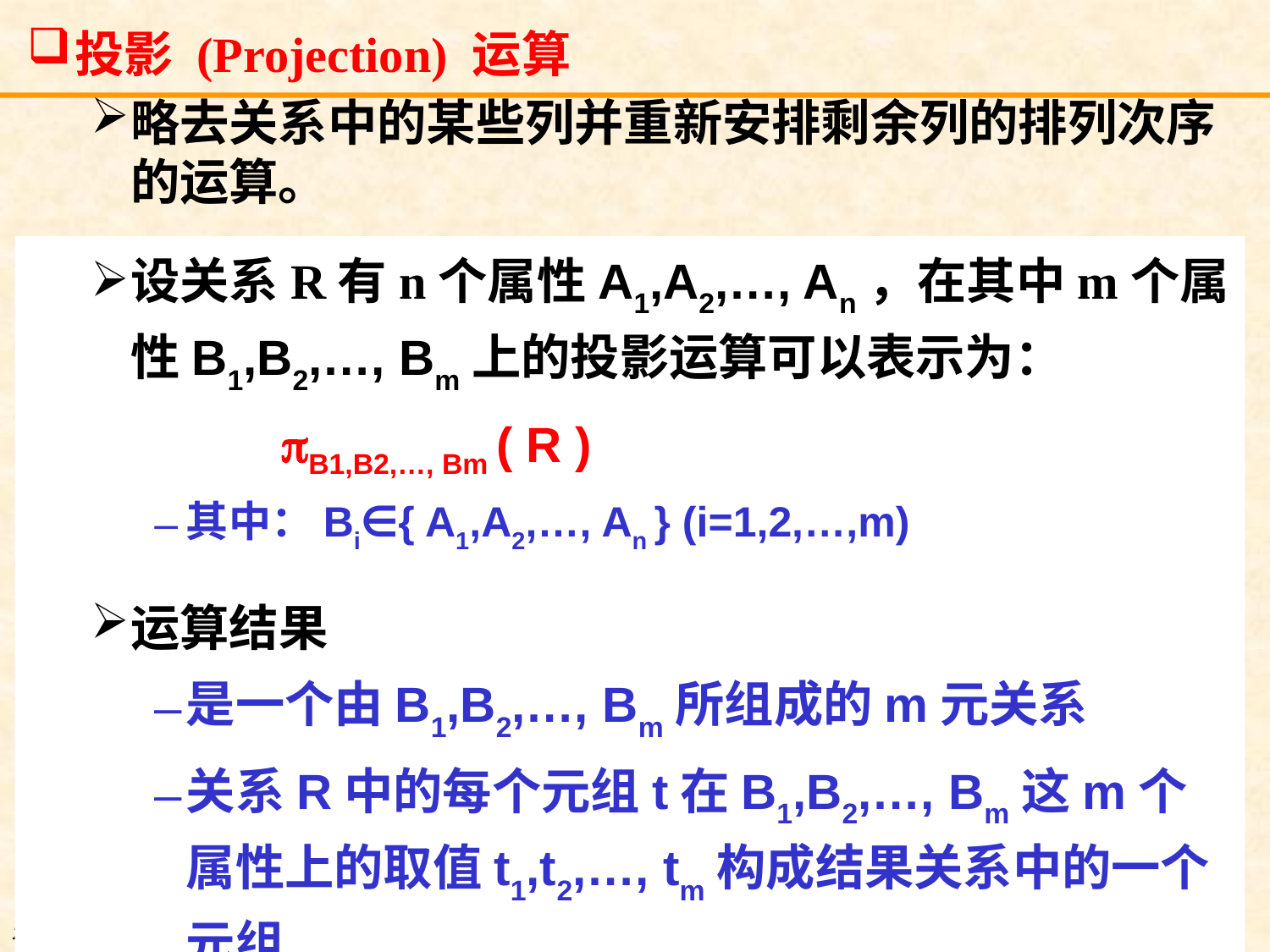

# 投影 (Projection) 运算
略去关系中的某些列并重新安排剩余列的排列次序的运算。
设关系R有n个属性A1,A2,…, An，在其中m个属性B1,B2,…, Bm上的投影运算可以表示为：
πB1,B2,…, Bm ( R )
其中：Bi∈{ A1,A2,…, An } (i=1,2,…,m)

运算结果
是一个由B1,B2,…, Bm所组成的m元关系
关系R中的每个元组t在B1,B2,…, Bm这m个属性上的取值t1,t2,…, tm构成结果关系中的一个元组
78
2007年度-教育部-IBM精品课程-南京大学计算机科学与技术系